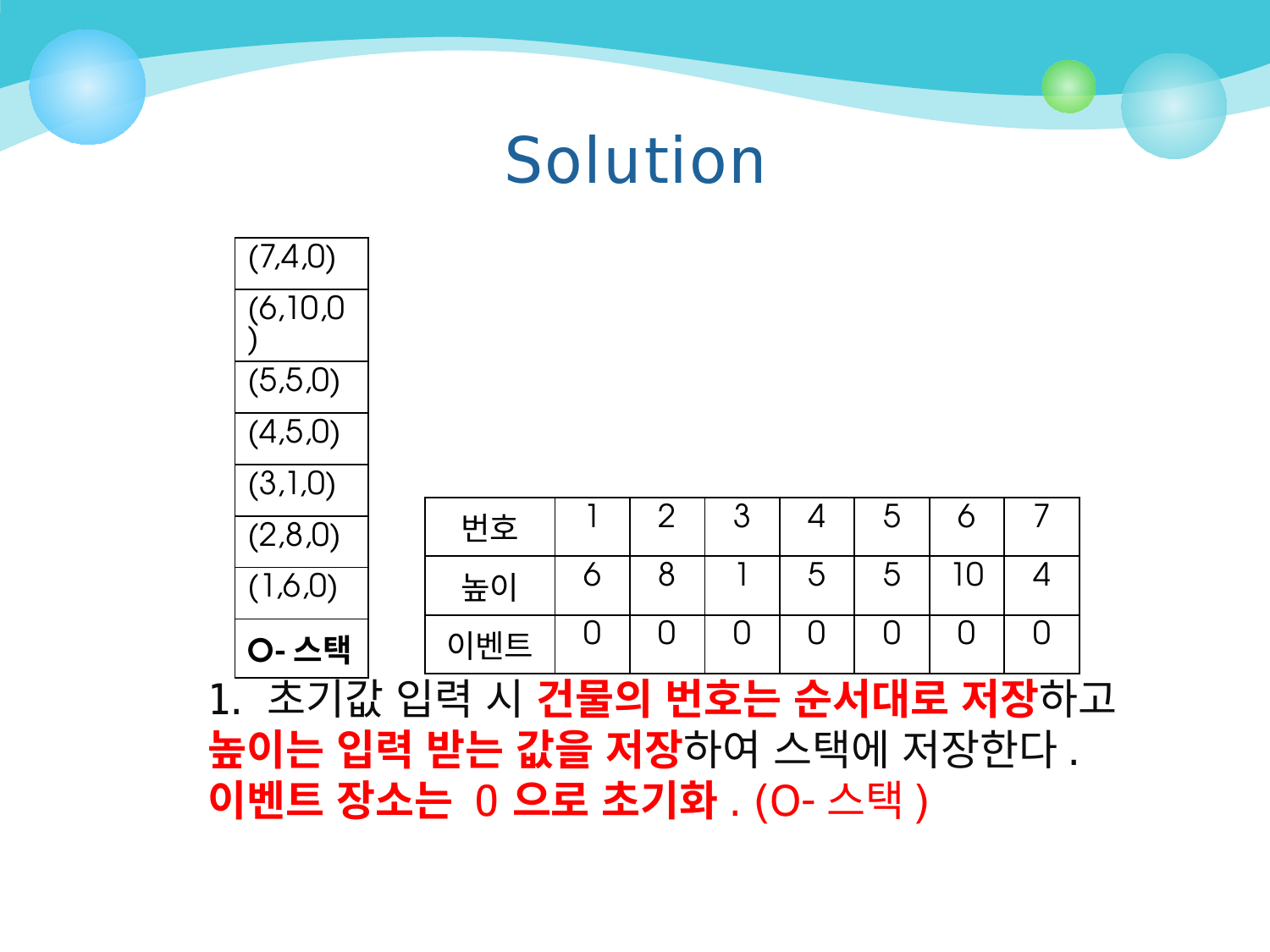

# Solution
| (7,4,0) |
| --- |
| (6,10,0) |
| (5,5,0) |
| (4,5,0) |
| (3,1,0) |
| (2,8,0) |
| (1,6,0) |
| O-스택 |
| 번호 | 1 | 2 | 3 | 4 | 5 | 6 | 7 |
| --- | --- | --- | --- | --- | --- | --- | --- |
| 높이 | 6 | 8 | 1 | 5 | 5 | 10 | 4 |
| 이벤트 | 0 | 0 | 0 | 0 | 0 | 0 | 0 |
1. 초기값 입력 시 건물의 번호는 순서대로 저장하고 높이는 입력 받는 값을 저장하여 스택에 저장한다. 이벤트 장소는 0으로 초기화. (O-스택)